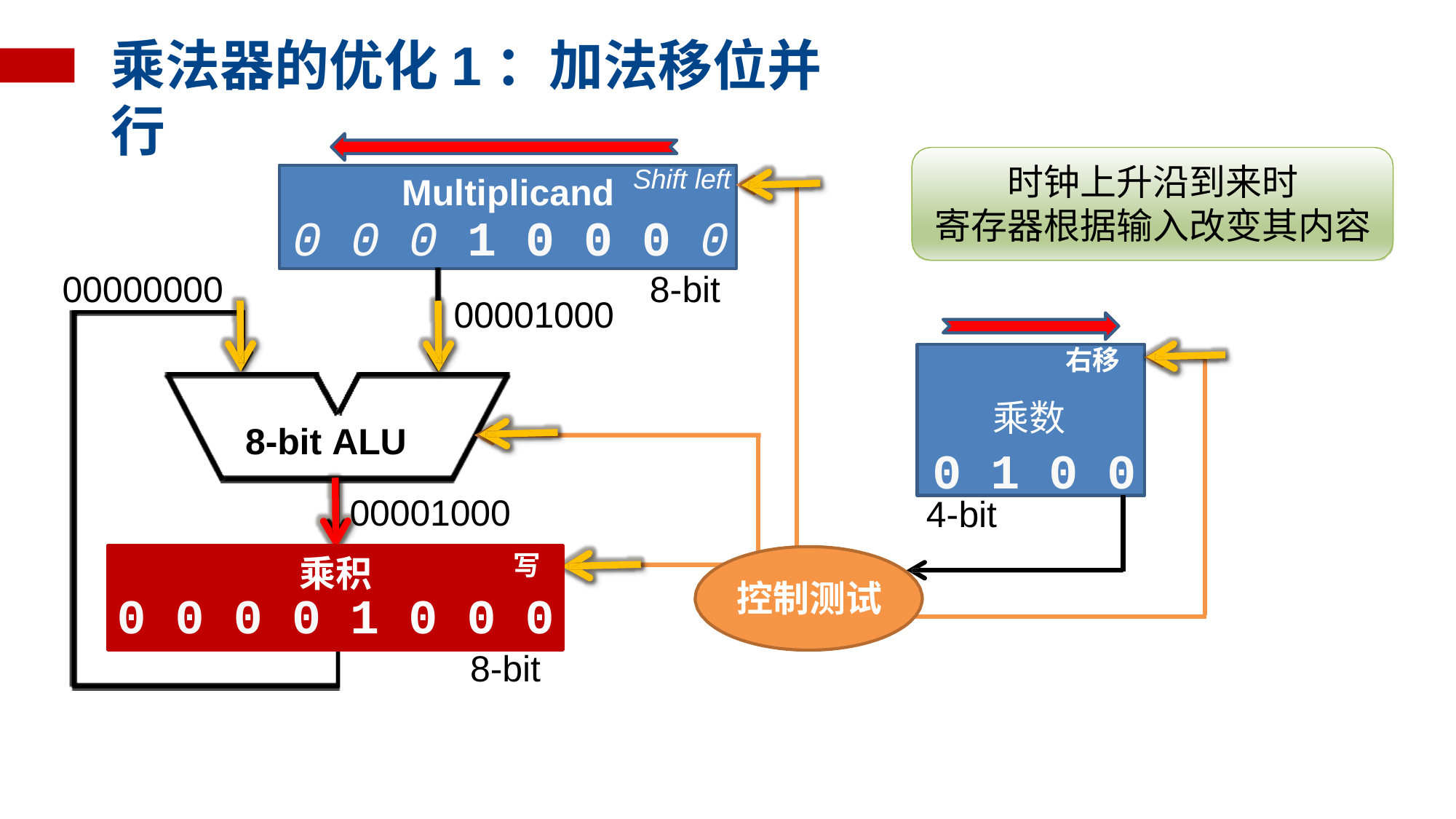

# 乘法器的优化1：加法移位并行

时钟上升沿到来时
寄存器根据输入改变其内容
Shift left

Multiplicand

0 0 0 1 0 0 0 0
00000000
8-bit

00001000

      右移
乘数
0 1 0 0

8-bit ALU
00001000

4-bit

写
Write

乘积
Product

控制测试
0 0 0 0 0 0 0 0

0
0
0
0
1
0
0
0
0
0
0
0
1
0
0
0

8-bit